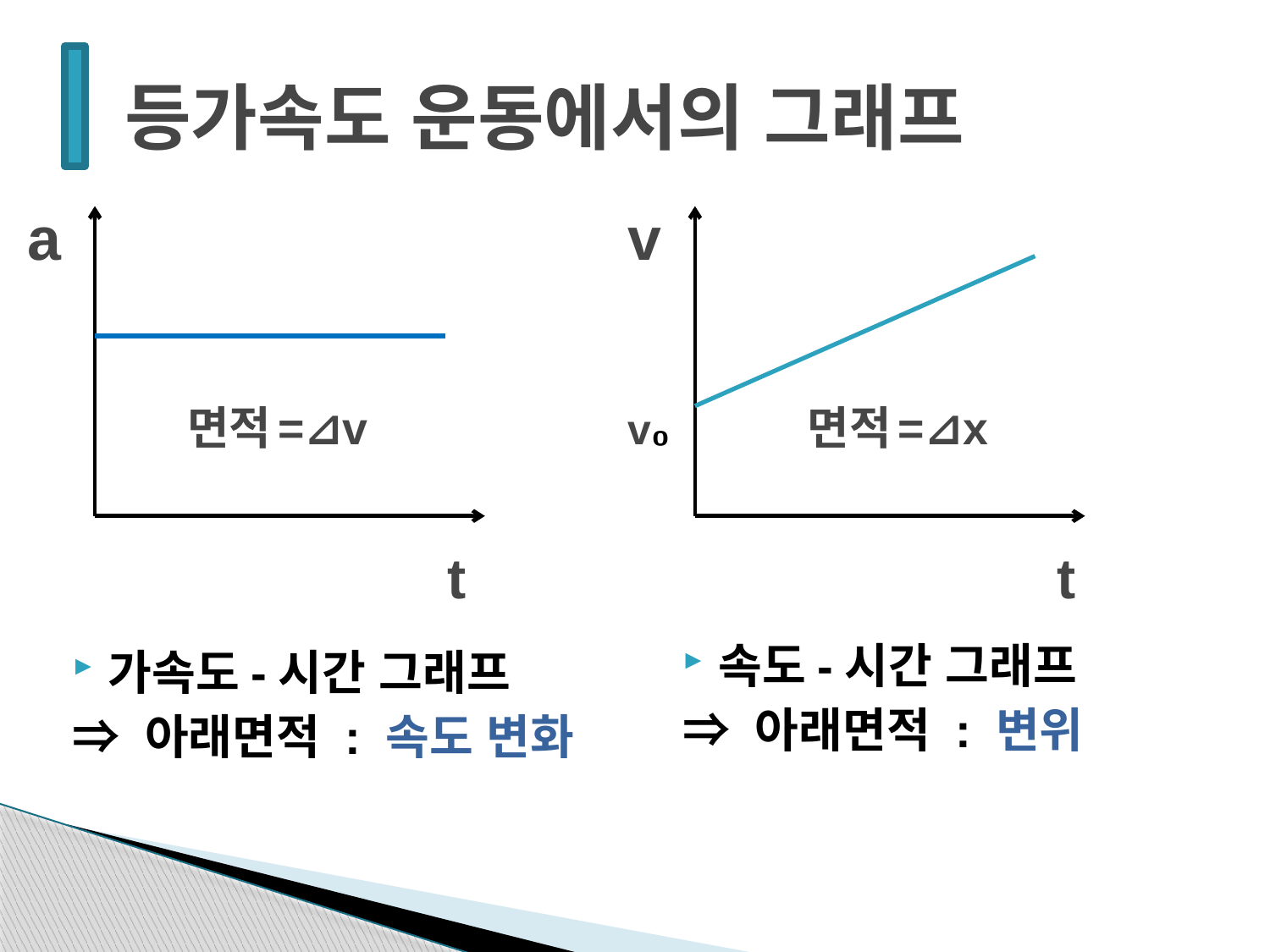

# 등가속도 운동에서의 그래프

a
v
v₀
면적=⊿v
면적=⊿x
t
t
속도-시간 그래프
⇒ 아래면적 : 변위
가속도-시간 그래프
⇒ 아래면적 : 속도 변화